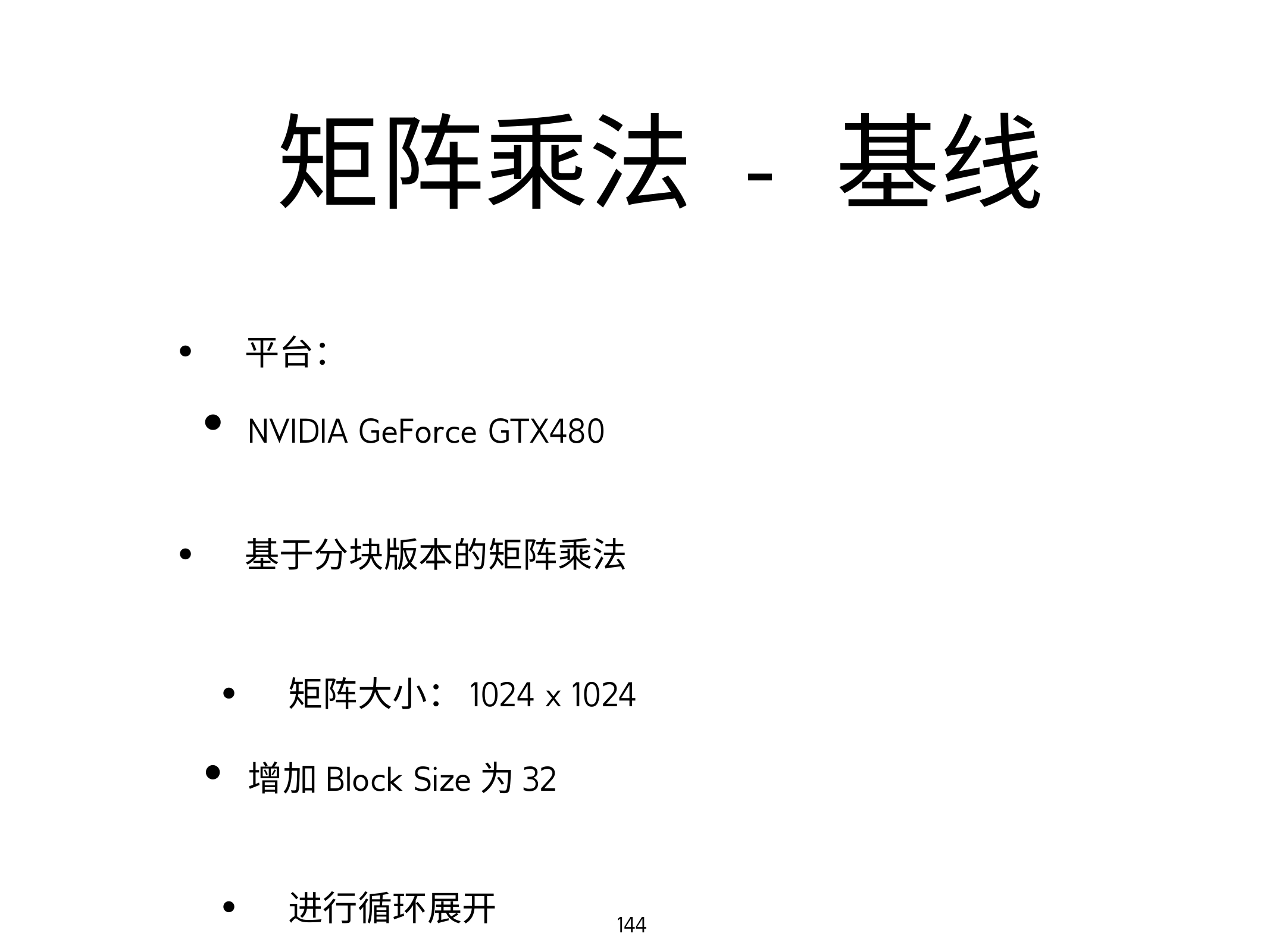

# 矩阵乘法 - 基线
• 平台：
NVIDIA GeForce GTX480
• 基于分块版本的矩阵乘法
• 矩阵大小：1024 x 1024
增加Block Size为32
• 进行循环展开
• 性能：242 GLOPS
144